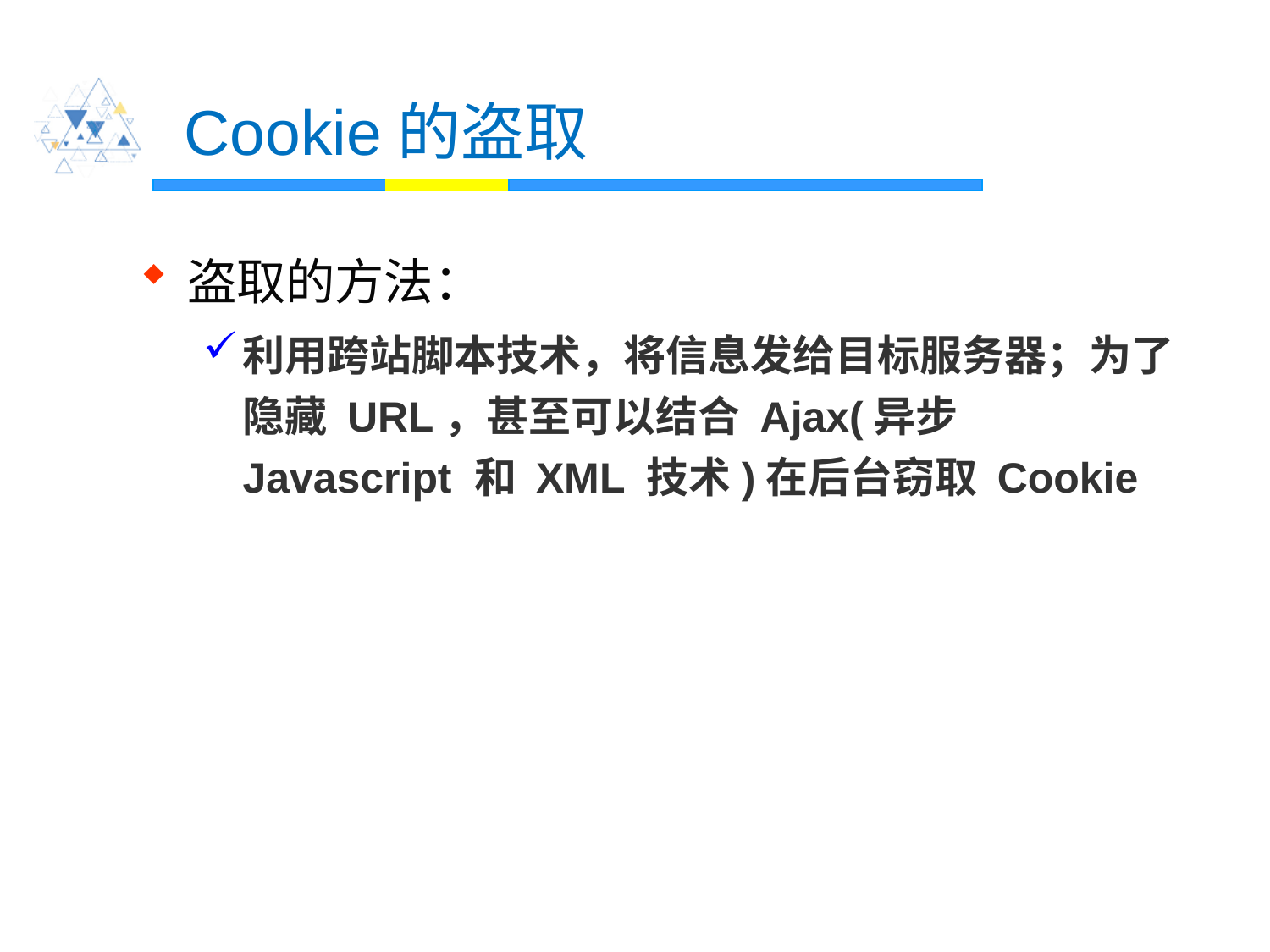

# Cookie的盗取
盗取的方法：
利用跨站脚本技术，将信息发给目标服务器；为了隐藏 URL，甚至可以结合 Ajax(异步 Javascript 和 XML 技术)在后台窃取 Cookie